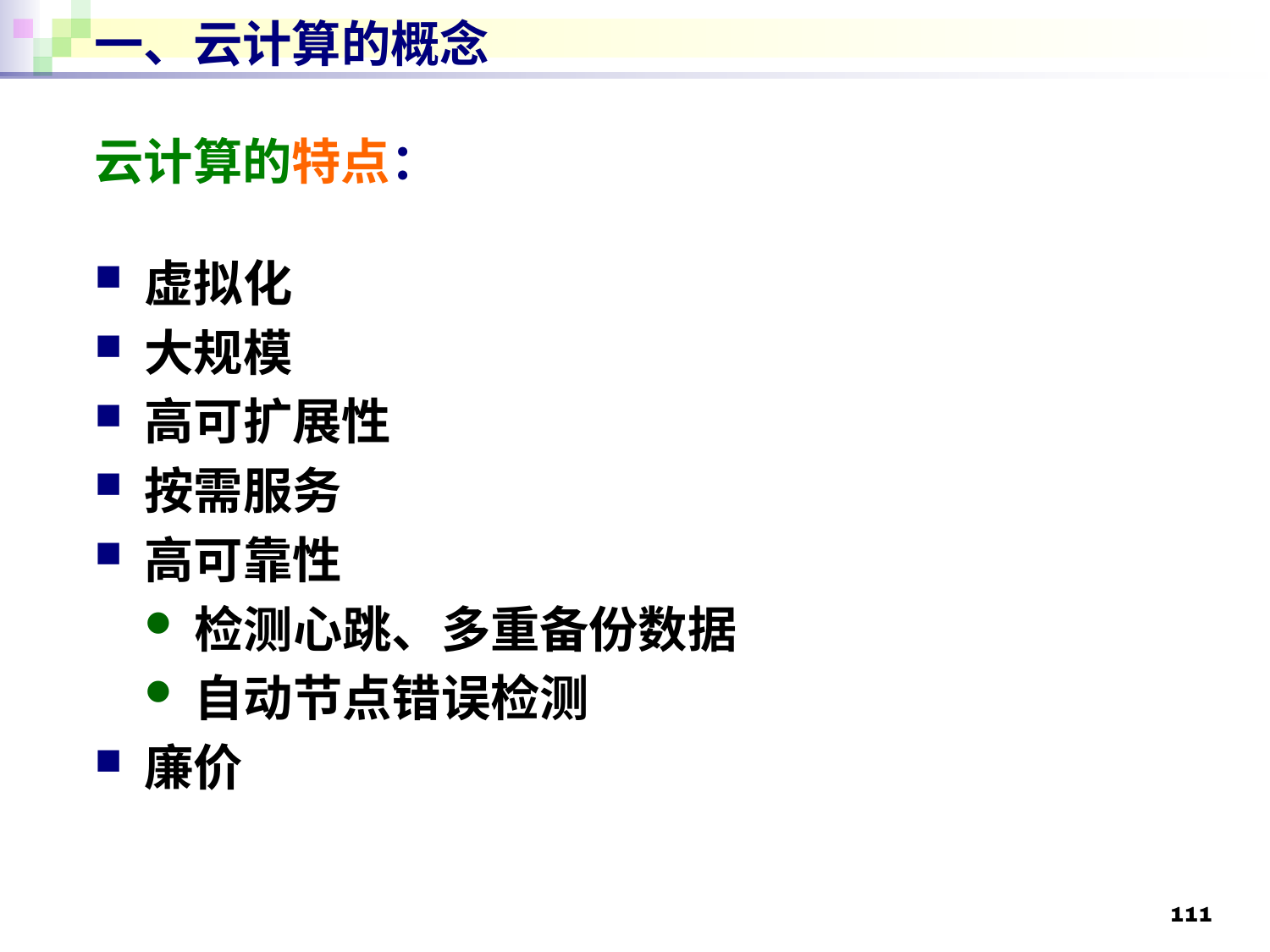

# 一、云计算的概念
云计算的特点：
虚拟化
大规模
高可扩展性
按需服务
高可靠性
检测心跳、多重备份数据
自动节点错误检测
廉价
111